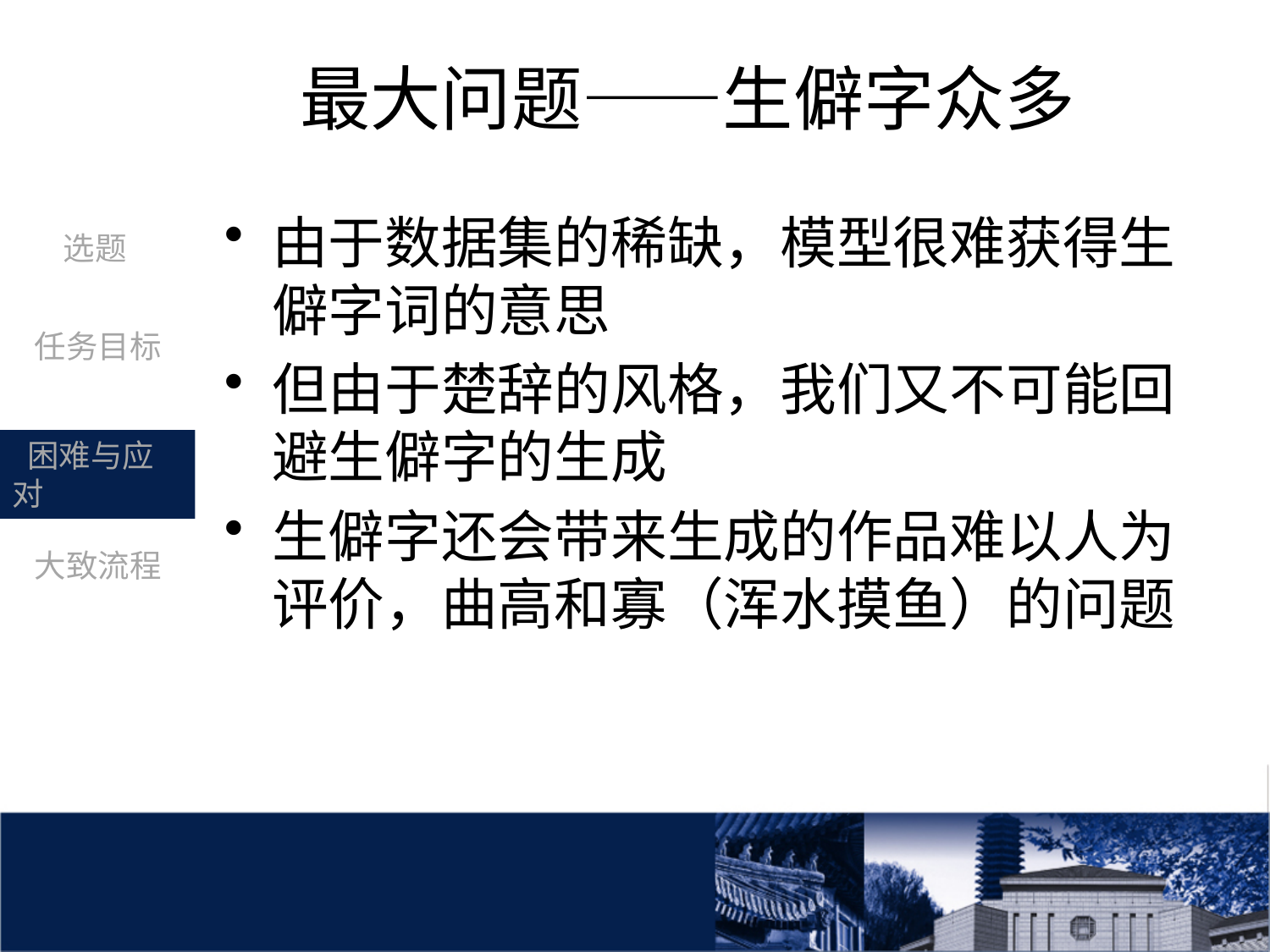

# 最大问题——生僻字众多
由于数据集的稀缺，模型很难获得生僻字词的意思
但由于楚辞的风格，我们又不可能回避生僻字的生成
生僻字还会带来生成的作品难以人为评价，曲高和寡（浑水摸鱼）的问题
      选题
  任务目标
 困难与应对
  大致流程